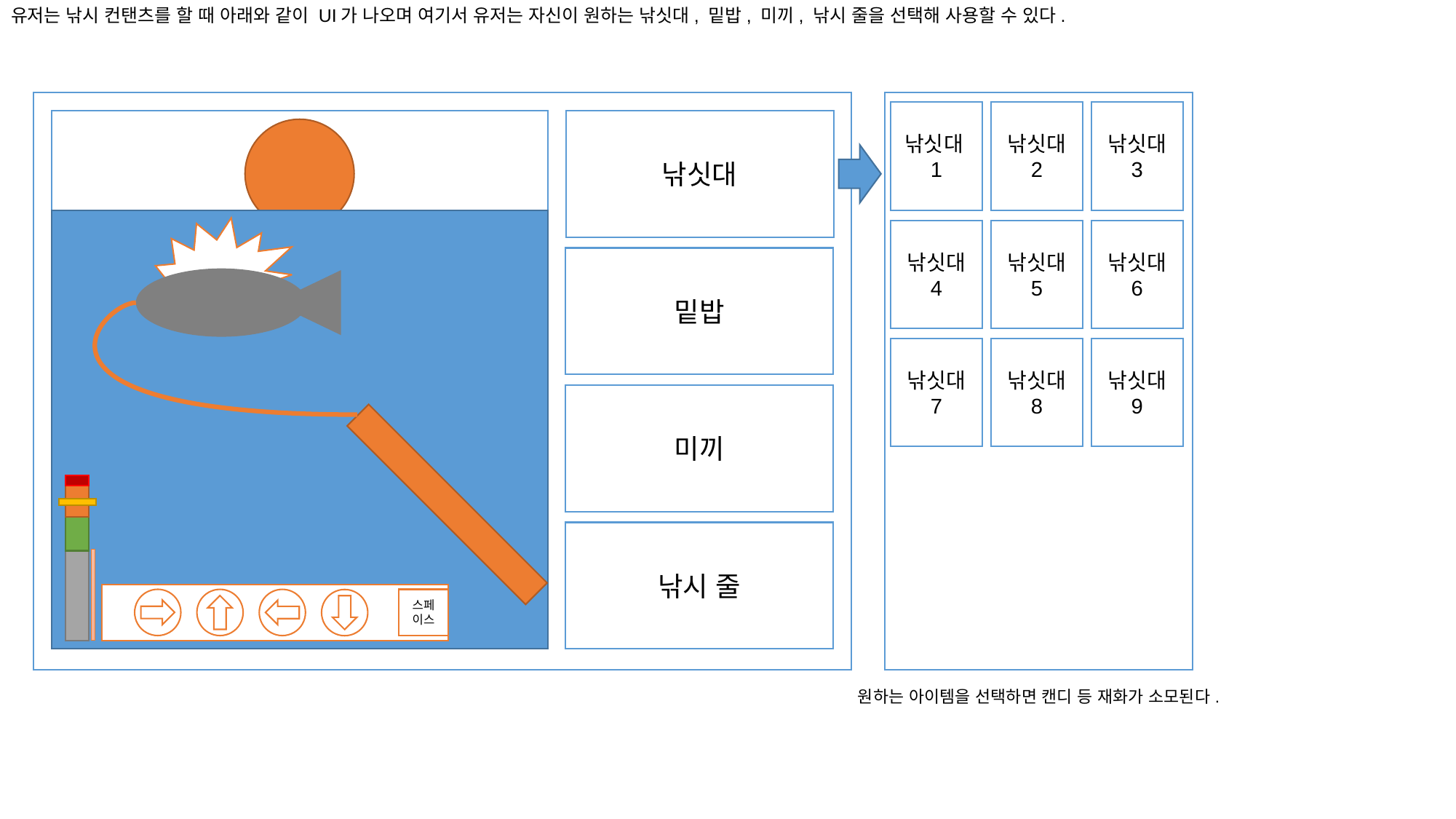

유저는 낚시 컨탠츠를 할 때 아래와 같이 UI가 나오며 여기서 유저는 자신이 원하는 낚싯대, 밑밥, 미끼, 낚시 줄을 선택해 사용할 수 있다.

낚싯대1
낚싯대 2
낚싯대 3

낚싯대

낚싯대 4
낚싯대 5
낚싯대 6
밑밥

낚싯대 7
낚싯대 8
낚싯대 9
미끼

낚시 줄

스페이스

원하는 아이템을 선택하면 캔디 등 재화가 소모된다.